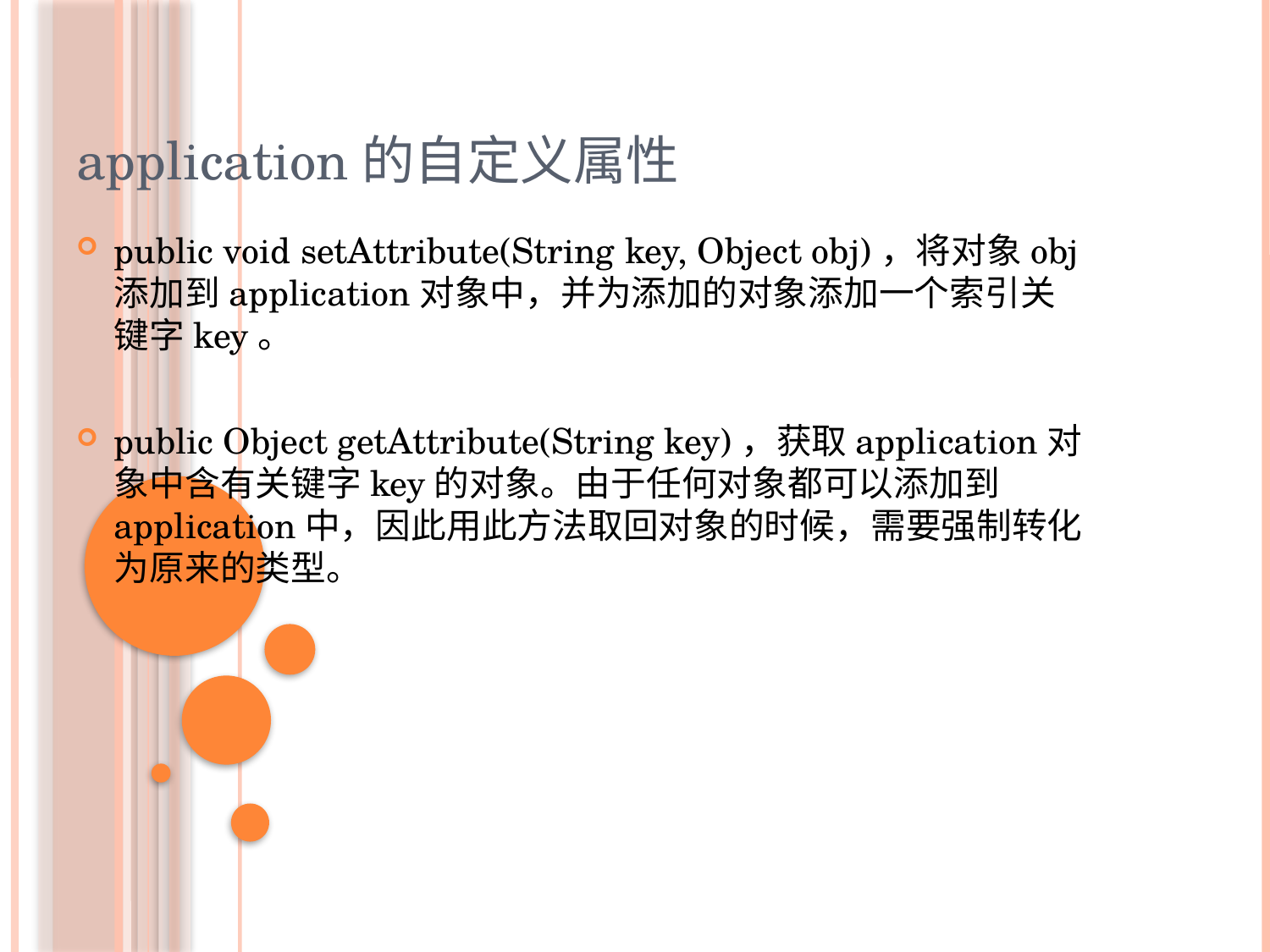

application的自定义属性
public void setAttribute(String key, Object obj)，将对象obj添加到application对象中，并为添加的对象添加一个索引关键字key。

public Object getAttribute(String key)，获取application对象中含有关键字key的对象。由于任何对象都可以添加到application中，因此用此方法取回对象的时候，需要强制转化为原来的类型。